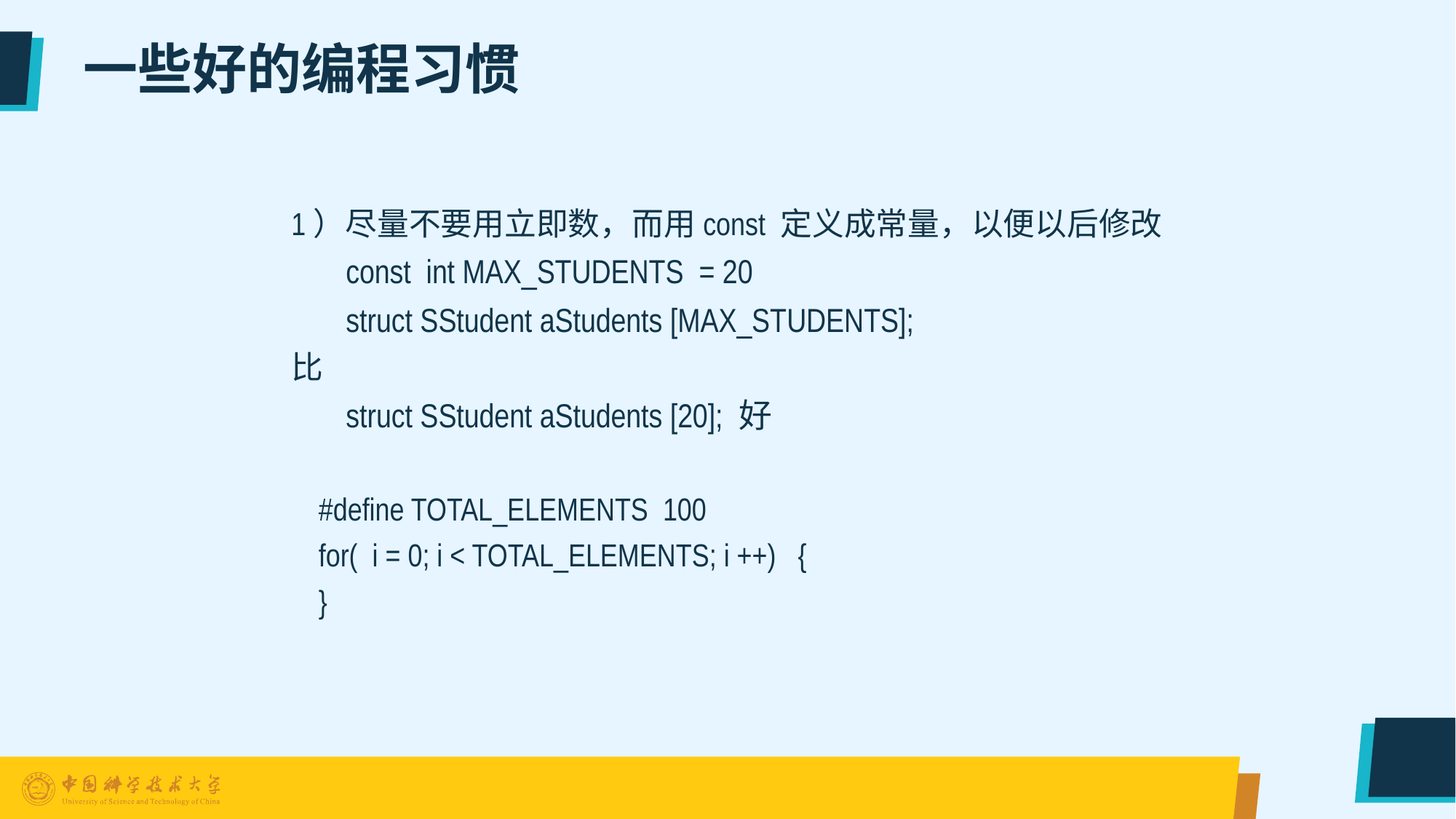

# 一些好的编程习惯
1）尽量不要用立即数，而用const 定义成常量，以便以后修改
const  int MAX_STUDENTS  = 20
struct SStudent aStudents [MAX_STUDENTS];
比
struct SStudent aStudents [20]; 好

	#define TOTAL_ELEMENTS  100
	for(  i = 0; i < TOTAL_ELEMENTS; i ++)   {
	}